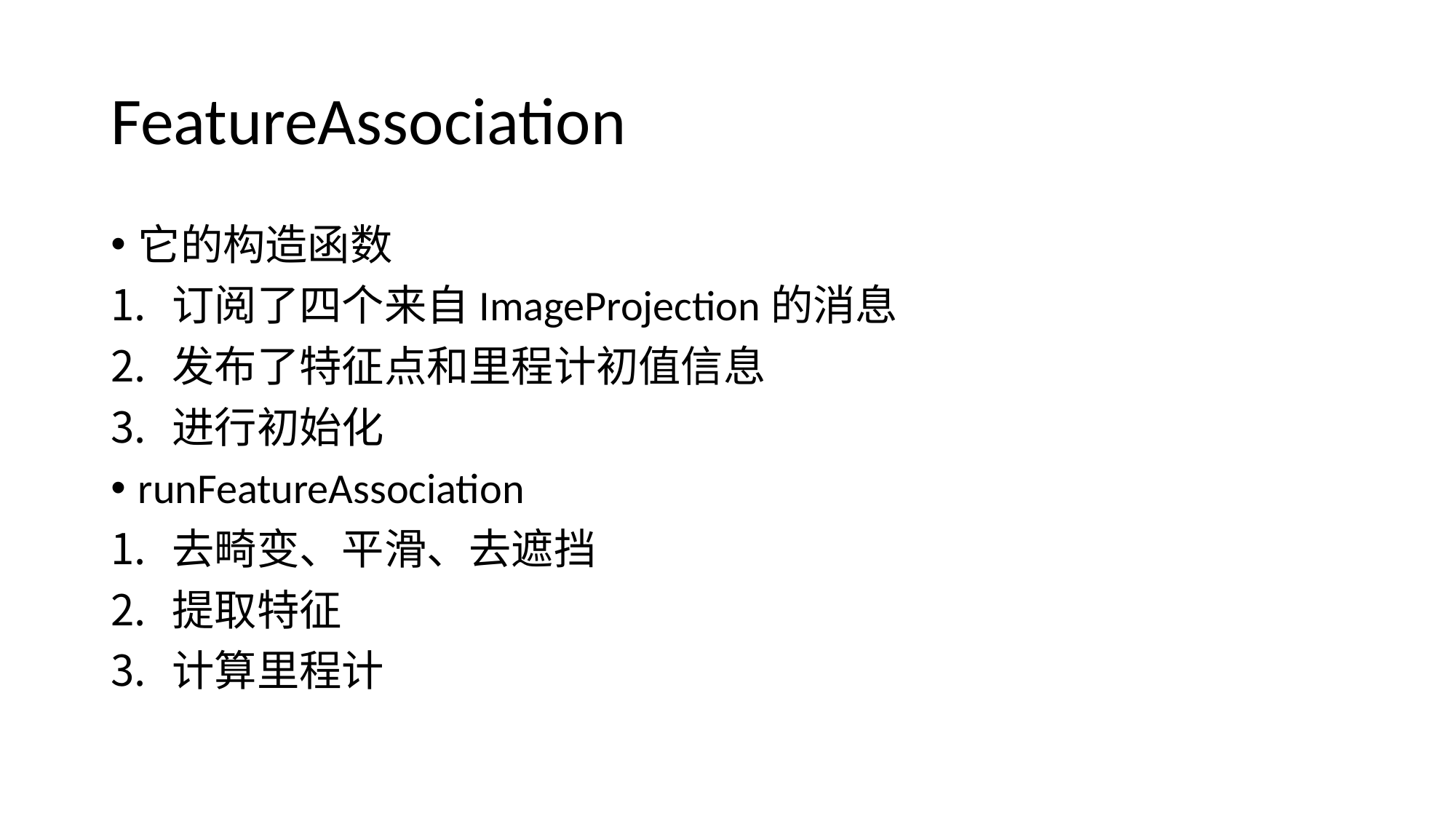

# FeatureAssociation
它的构造函数
订阅了四个来自ImageProjection的消息
发布了特征点和里程计初值信息
进行初始化
runFeatureAssociation
去畸变、平滑、去遮挡
提取特征
计算里程计